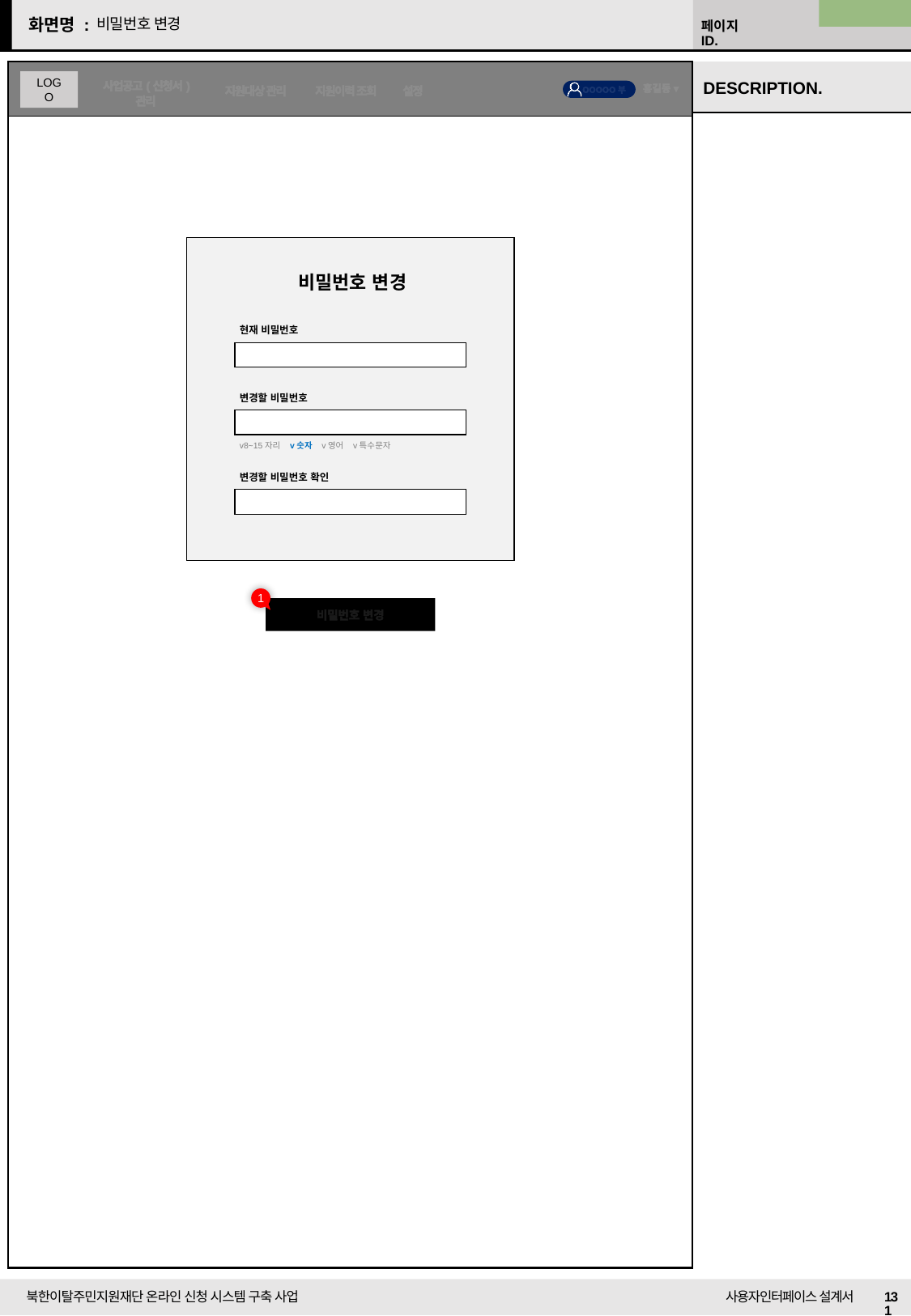

22/09/13 수정
비밀번호 변경

비밀번호 변경
현재 비밀번호

변경할 비밀번호

v8~15자리   v숫자   v영어   v특수문자
변경할 비밀번호 확인

1
비밀번호 변경
131